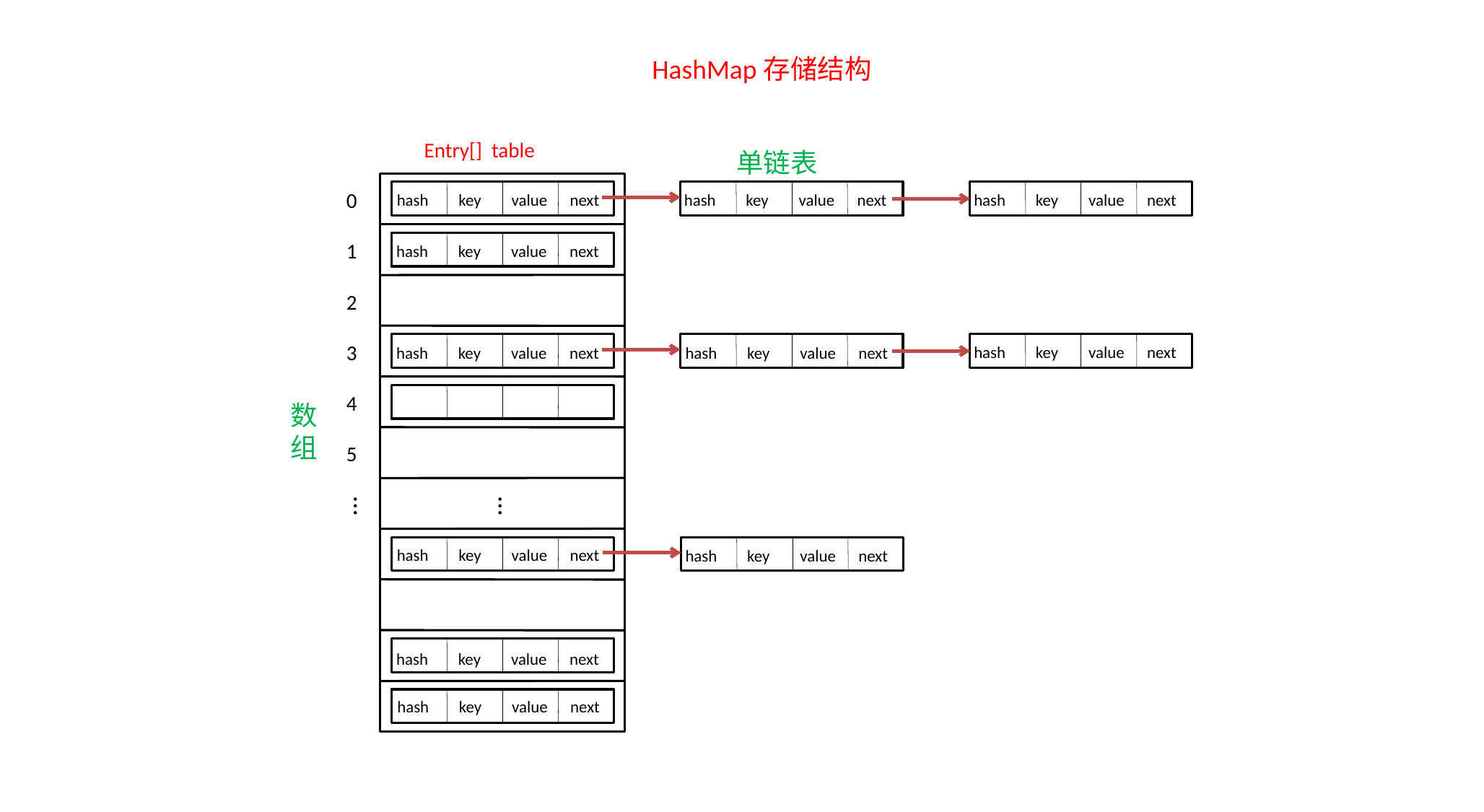

HashMap存储结构
Entry[]  table
单链表

0
hash        key        value      next
hash        key        value      next
hash        key        value      next

1
hash        key        value      next
2

3
hash        key        value      next
hash        key        value      next
hash        key        value      next

4
数
组
5
…
…

hash        key        value      next
hash        key        value      next

hash        key        value      next

hash        key        value      next